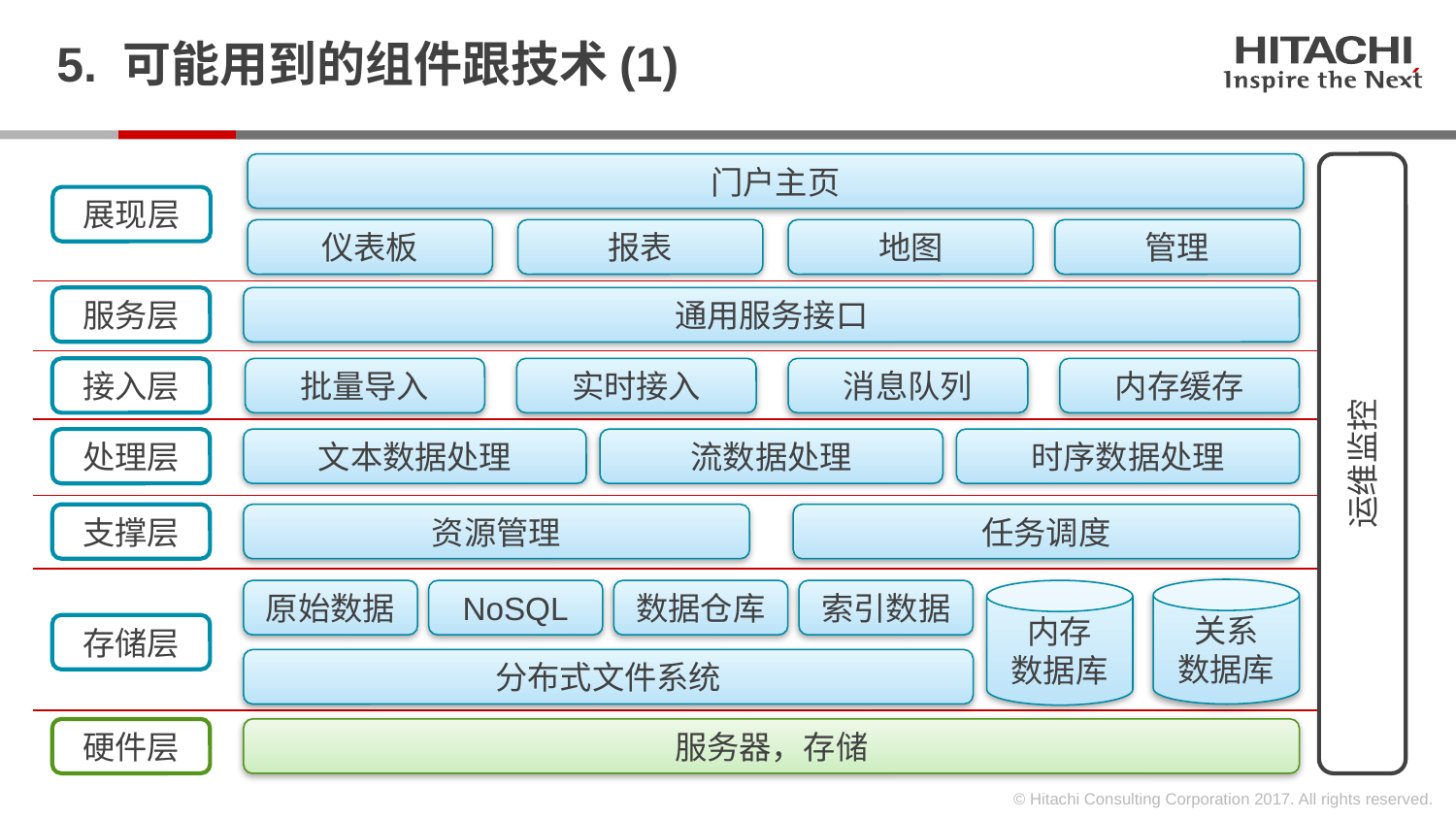

# 5. 可能用到的组件跟技术(1)
门户主页
展现层
仪表板
报表
地图
管理
服务层
通用服务接口
接入层
批量导入
实时接入
消息队列
内存缓存
运维监控
处理层
文本数据处理
流数据处理
时序数据处理
支撑层
资源管理
任务调度
关系
数据库
原始数据
NoSQL
数据仓库
索引数据
内存
数据库
分布式文件系统
存储层
硬件层
服务器，存储